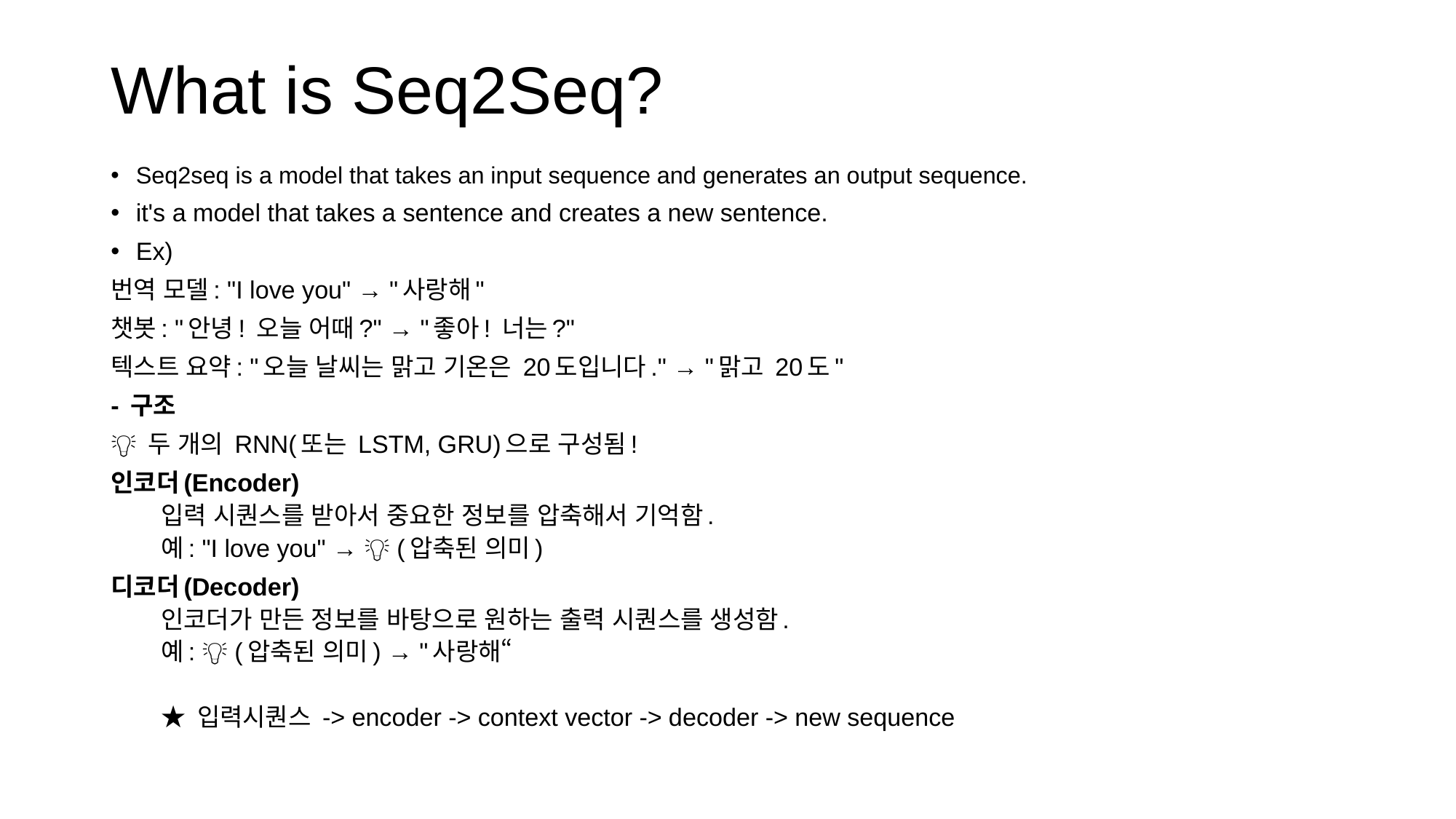

# What is Seq2Seq?
Seq2seq is a model that takes an input sequence and generates an output sequence.
it's a model that takes a sentence and creates a new sentence.
Ex)
번역 모델: "I love you" → "사랑해"
챗봇: "안녕! 오늘 어때?" → "좋아! 너는?"
텍스트 요약: "오늘 날씨는 맑고 기온은 20도입니다." → "맑고 20도"
- 구조
💡 두 개의 RNN(또는 LSTM, GRU)으로 구성됨!
인코더(Encoder)
입력 시퀀스를 받아서 중요한 정보를 압축해서 기억함.
예: "I love you" → 💡 (압축된 의미)
디코더(Decoder)
인코더가 만든 정보를 바탕으로 원하는 출력 시퀀스를 생성함.
예: 💡 (압축된 의미) → "사랑해“

★ 입력시퀀스 -> encoder -> context vector -> decoder -> new sequence